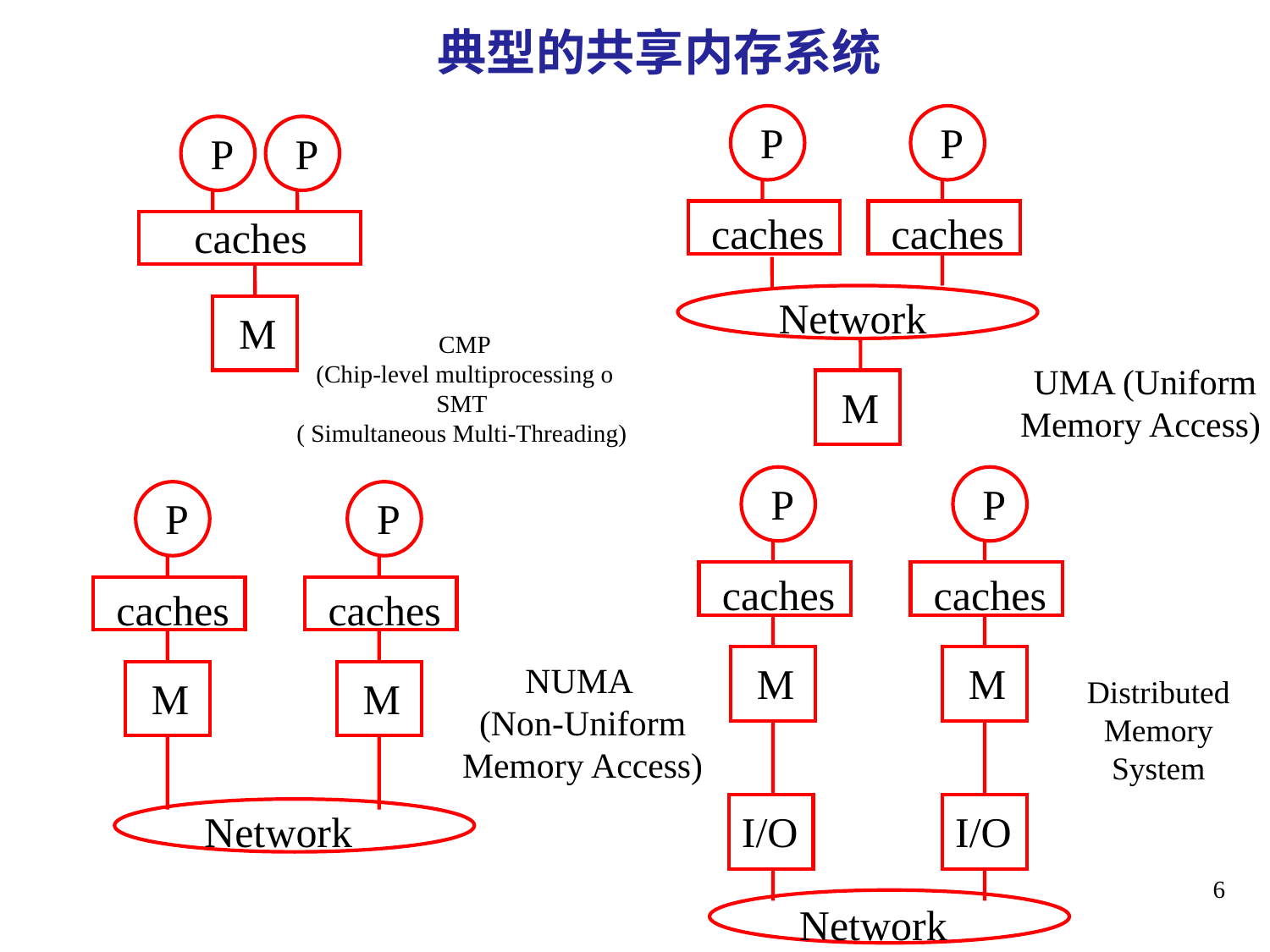

# 典型的共享内存系统

P

P

caches

caches

Network

M

P

P

caches

M
 CMP
 (Chip-level multiprocessing o
SMT
( Simultaneous Multi-Threading)
UMA (Uniform Memory Access)

P

P

caches

M

caches

M

I/O

I/O

Network

P

caches

M

P

caches

M

Network
NUMA
(Non-Uniform Memory Access)
Distributed Memory System
6